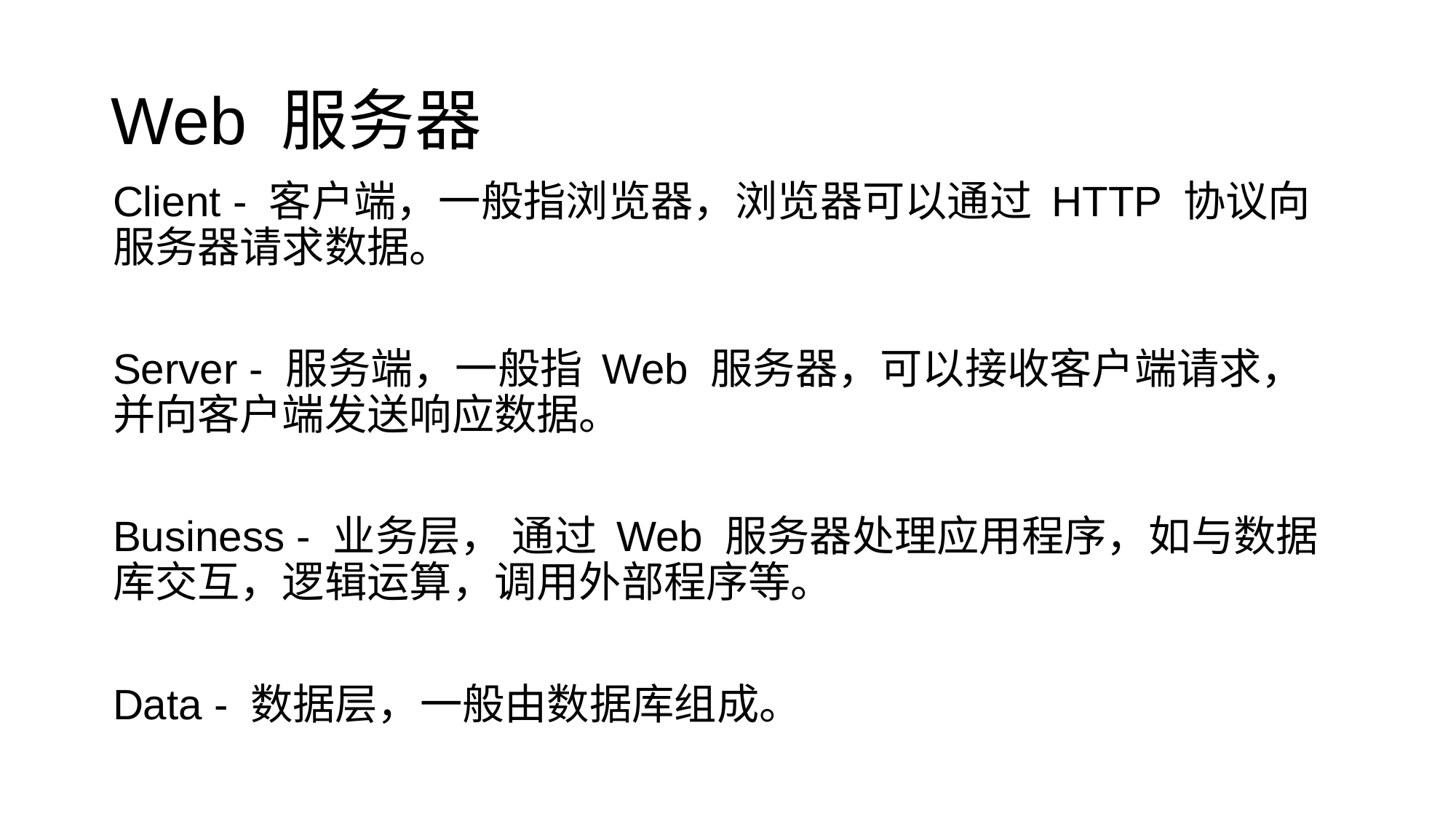

# Web 服务器
Client - 客户端，一般指浏览器，浏览器可以通过 HTTP 协议向服务器请求数据。

Server - 服务端，一般指 Web 服务器，可以接收客户端请求，并向客户端发送响应数据。

Business - 业务层， 通过 Web 服务器处理应用程序，如与数据库交互，逻辑运算，调用外部程序等。

Data - 数据层，一般由数据库组成。